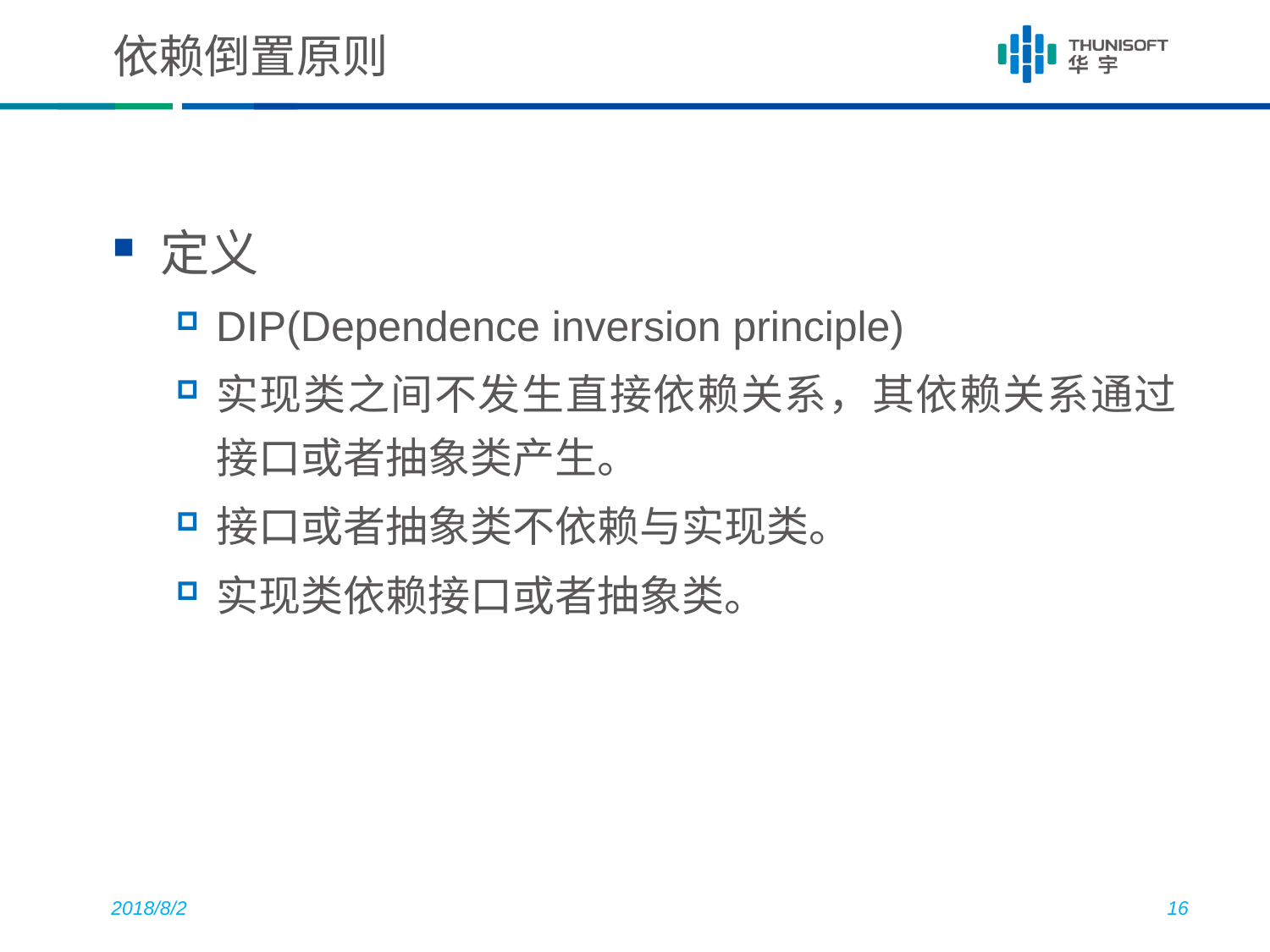

# 依赖倒置原则

定义
DIP(Dependence inversion principle)
实现类之间不发生直接依赖关系，其依赖关系通过接口或者抽象类产生。
接口或者抽象类不依赖与实现类。
实现类依赖接口或者抽象类。
2018/8/2
16